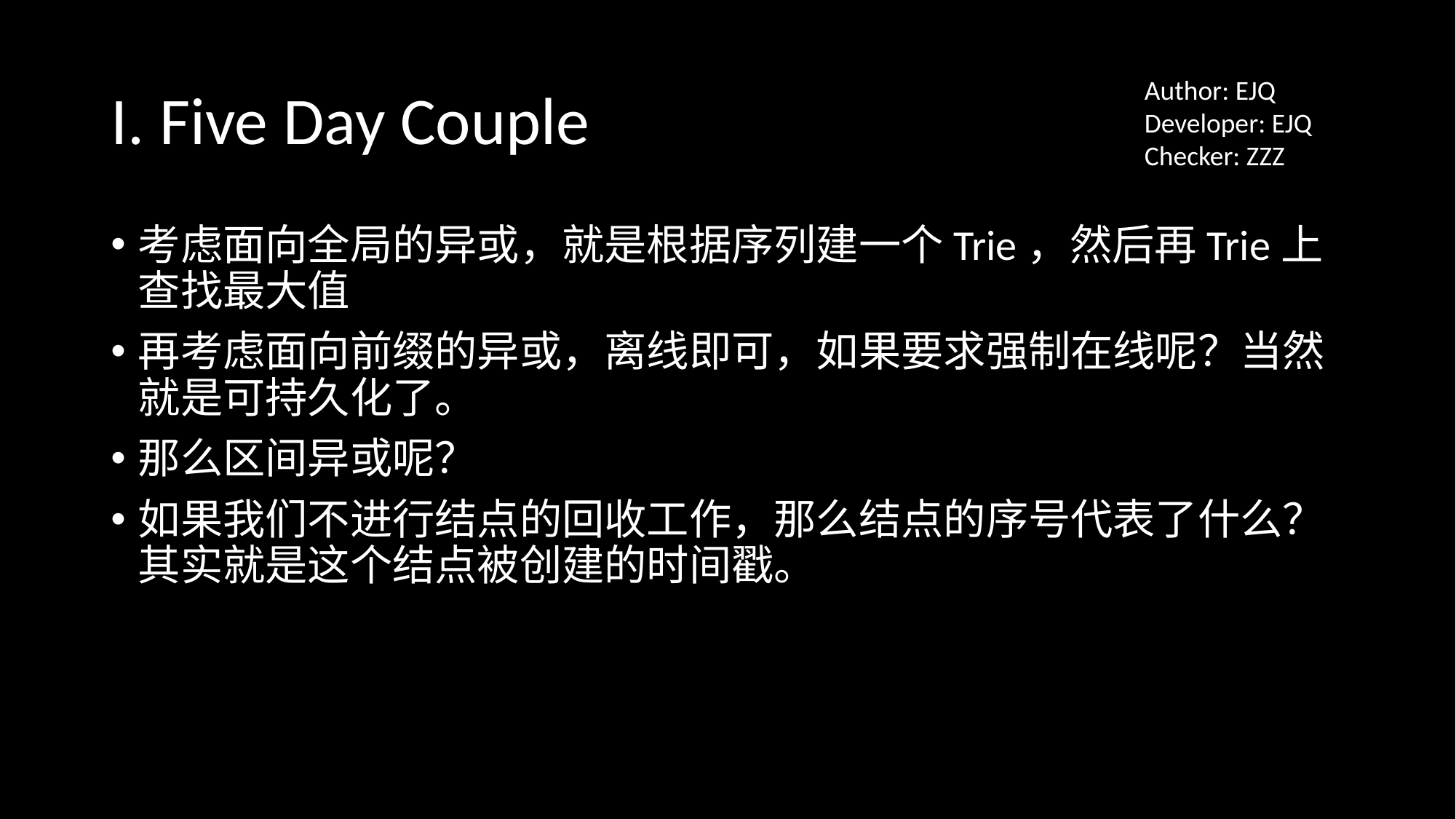

# I. Five Day Couple
Author: EJQ
Developer: EJQ
Checker: ZZZ
考虑面向全局的异或，就是根据序列建一个Trie，然后再Trie上查找最大值
再考虑面向前缀的异或，离线即可，如果要求强制在线呢？当然就是可持久化了。
那么区间异或呢？
如果我们不进行结点的回收工作，那么结点的序号代表了什么？其实就是这个结点被创建的时间戳。